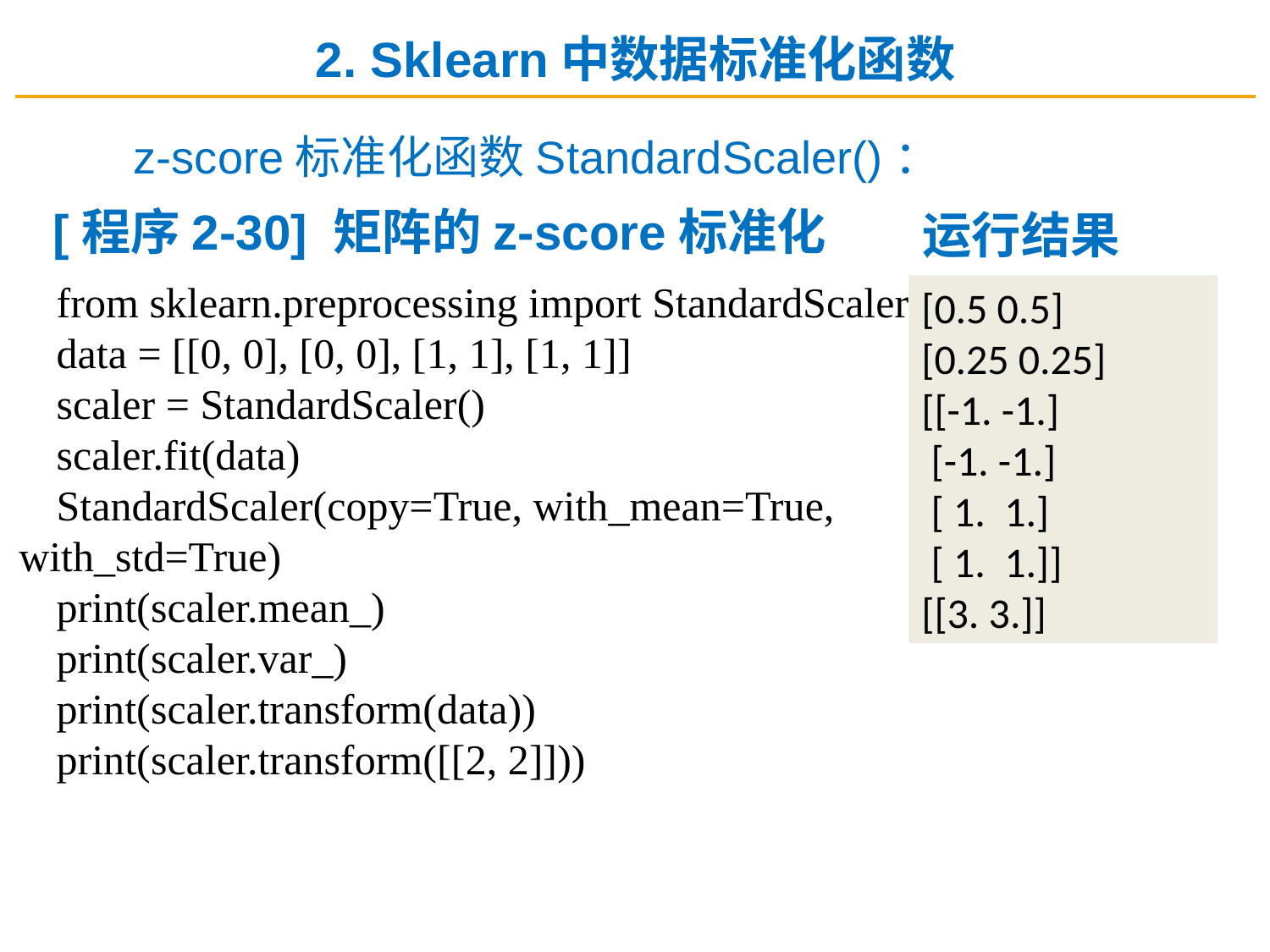

2. Sklearn中数据标准化函数
z-score标准化函数StandardScaler()：
[程序2-30] 矩阵的z-score标准化
运行结果
from sklearn.preprocessing import StandardScaler
data = [[0, 0], [0, 0], [1, 1], [1, 1]]
scaler = StandardScaler()
scaler.fit(data)
StandardScaler(copy=True, with_mean=True, with_std=True)
print(scaler.mean_)
print(scaler.var_)
print(scaler.transform(data))
print(scaler.transform([[2, 2]]))
[0.5 0.5]
[0.25 0.25]
[[-1. -1.]
 [-1. -1.]
 [ 1.  1.]
 [ 1.  1.]]
[[3. 3.]]